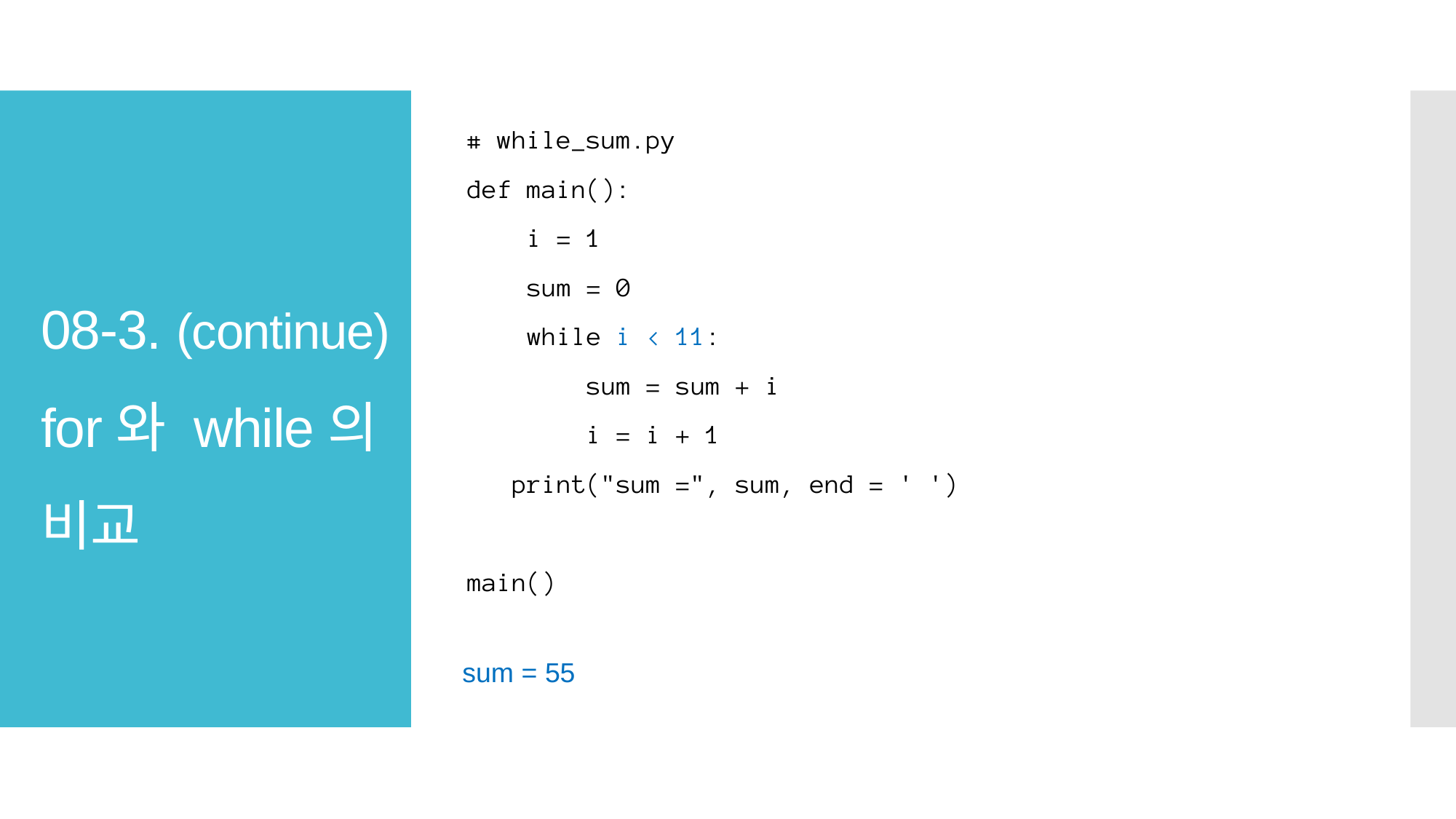

# while_sum.py
def main():
    i = 1
    sum = 0
    while i < 11:
        sum = sum + i
        i = i + 1
   print("sum =", sum, end = ' ')

main()
# 08-3. (continue) for와 while의 비교
sum = 55